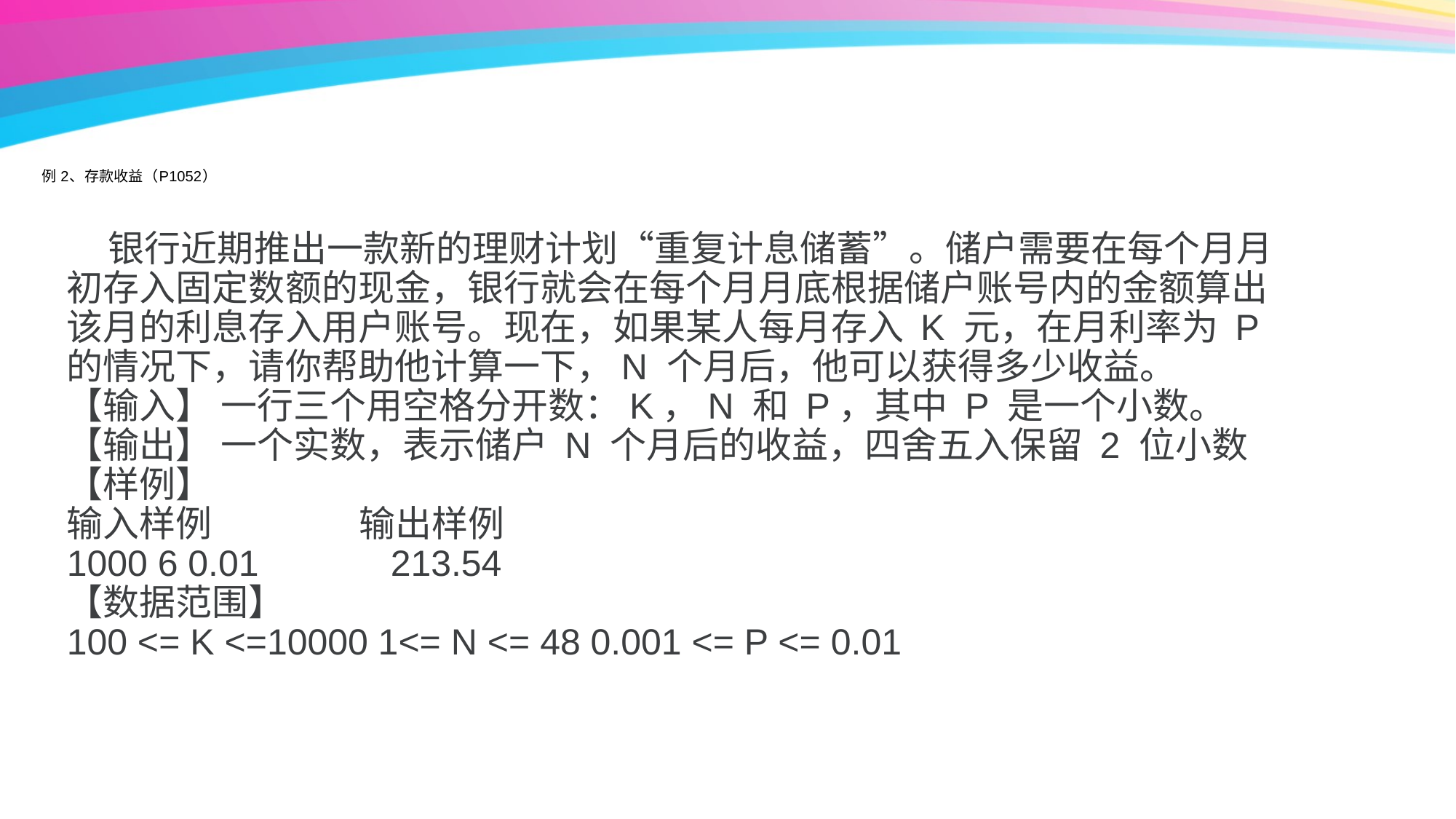

# 例 2、存款收益（P1052）
    银行近期推出一款新的理财计划“重复计息储蓄”。储户需要在每个月月初存入固定数额的现金，银行就会在每个月月底根据储户账号内的金额算出该月的利息存入用户账号。现在，如果某人每月存入 K 元，在月利率为 P 的情况下，请你帮助他计算一下，N 个月后，他可以获得多少收益。
【输入】 一行三个用空格分开数：K，N 和 P，其中 P 是一个小数。
【输出】 一个实数，表示储户 N 个月后的收益，四舍五入保留 2 位小数
【样例】
输入样例                  输出样例
1000 6 0.01             213.54
【数据范围】
100 <= K <=10000 1<= N <= 48 0.001 <= P <= 0.01